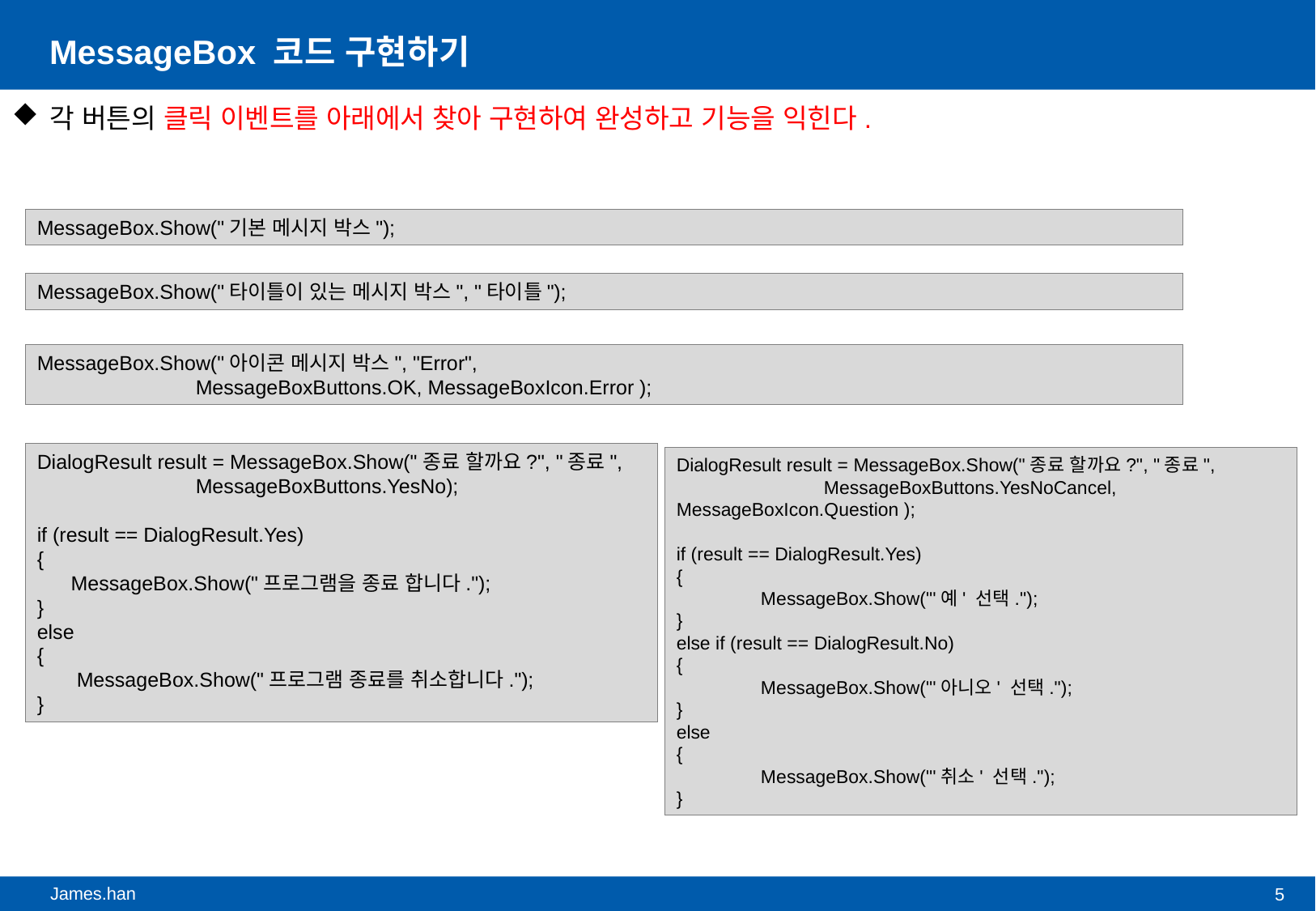

# MessageBox 코드 구현하기
각 버튼의 클릭 이벤트를 아래에서 찾아 구현하여 완성하고 기능을 익힌다.
MessageBox.Show("기본 메시지 박스");
MessageBox.Show("타이틀이 있는 메시지 박스", "타이틀");
MessageBox.Show("아이콘 메시지 박스", "Error",
                            MessageBoxButtons.OK, MessageBoxIcon.Error );
DialogResult result = MessageBox.Show("종료 할까요?", "종료",
                            MessageBoxButtons.YesNo);

if (result == DialogResult.Yes)
{
      MessageBox.Show("프로그램을 종료 합니다.");
}
else
{
       MessageBox.Show("프로그램 종료를 취소합니다.");
}
DialogResult result = MessageBox.Show("종료 할까요?", "종료",
                            MessageBoxButtons.YesNoCancel, MessageBoxIcon.Question );

if (result == DialogResult.Yes)
{
                MessageBox.Show("'예' 선택.");
}
else if (result == DialogResult.No)
{
                MessageBox.Show("'아니오' 선택.");
}
else
{
                MessageBox.Show("'취소' 선택.");
}
5